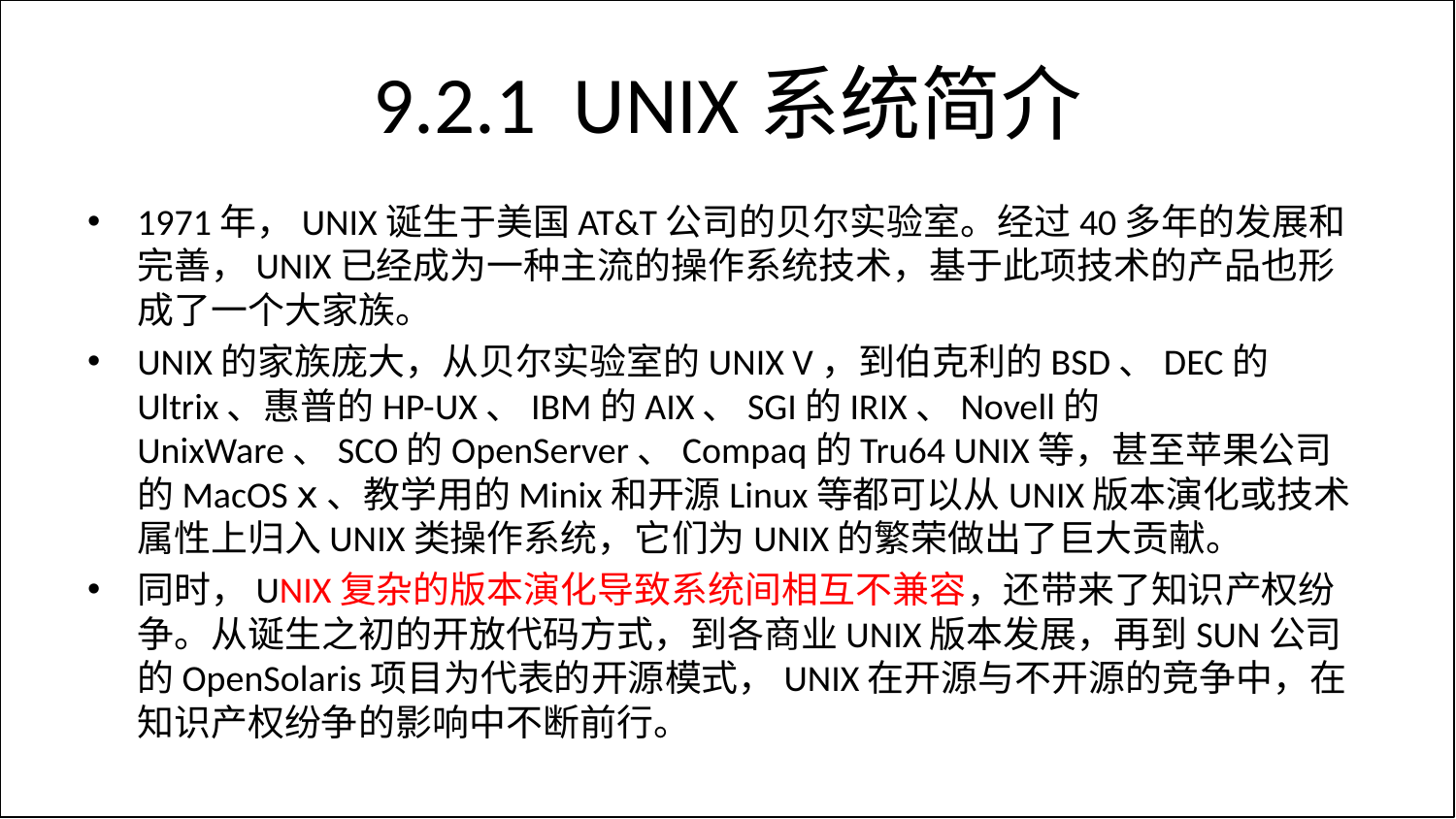

# 9.2.1  UNIX系统简介
1971年，UNIX诞生于美国AT&T公司的贝尔实验室。经过40多年的发展和完善，UNIX已经成为一种主流的操作系统技术，基于此项技术的产品也形成了一个大家族。
UNIX的家族庞大，从贝尔实验室的UNIX V，到伯克利的BSD、DEC的Ultrix、惠普的HP-UX、IBM的AIX、SGI的IRIX、Novell的UnixWare、SCO的OpenServer、Compaq的Tru64 UNIX等，甚至苹果公司的MacOS ⅹ、教学用的Minix和开源Linux等都可以从UNIX版本演化或技术属性上归入UNIX类操作系统，它们为UNIX的繁荣做出了巨大贡献。
同时，UNIX复杂的版本演化导致系统间相互不兼容，还带来了知识产权纷争。从诞生之初的开放代码方式，到各商业UNIX版本发展，再到SUN公司的OpenSolaris项目为代表的开源模式，UNIX在开源与不开源的竞争中，在知识产权纷争的影响中不断前行。